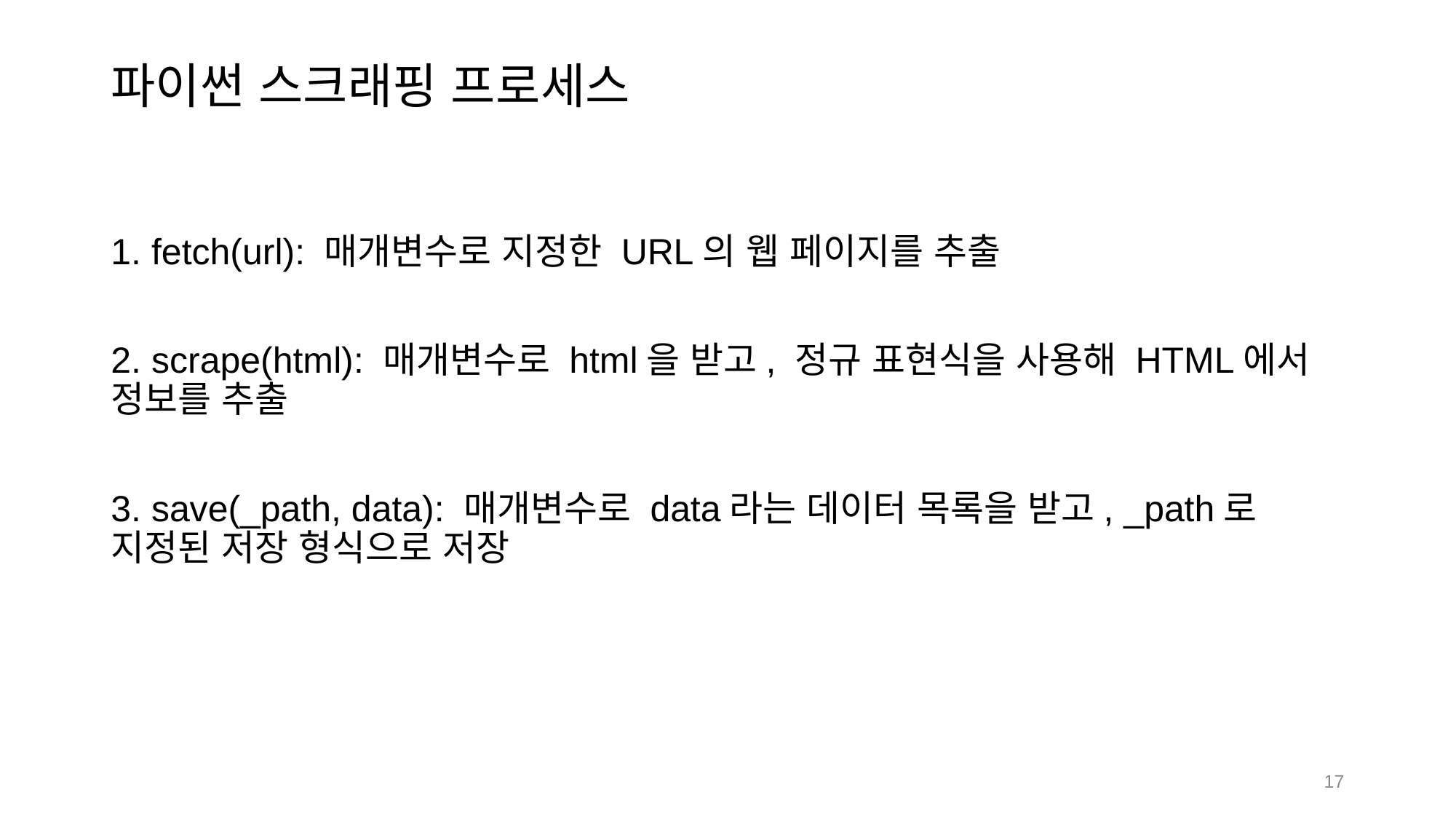

# 파이썬 스크래핑 프로세스

1. fetch(url): 매개변수로 지정한 URL의 웹 페이지를 추출

2. scrape(html): 매개변수로 html을 받고, 정규 표현식을 사용해 HTML에서 정보를 추출

3. save(_path, data): 매개변수로 data라는 데이터 목록을 받고, _path로 지정된 저장 형식으로 저장
17